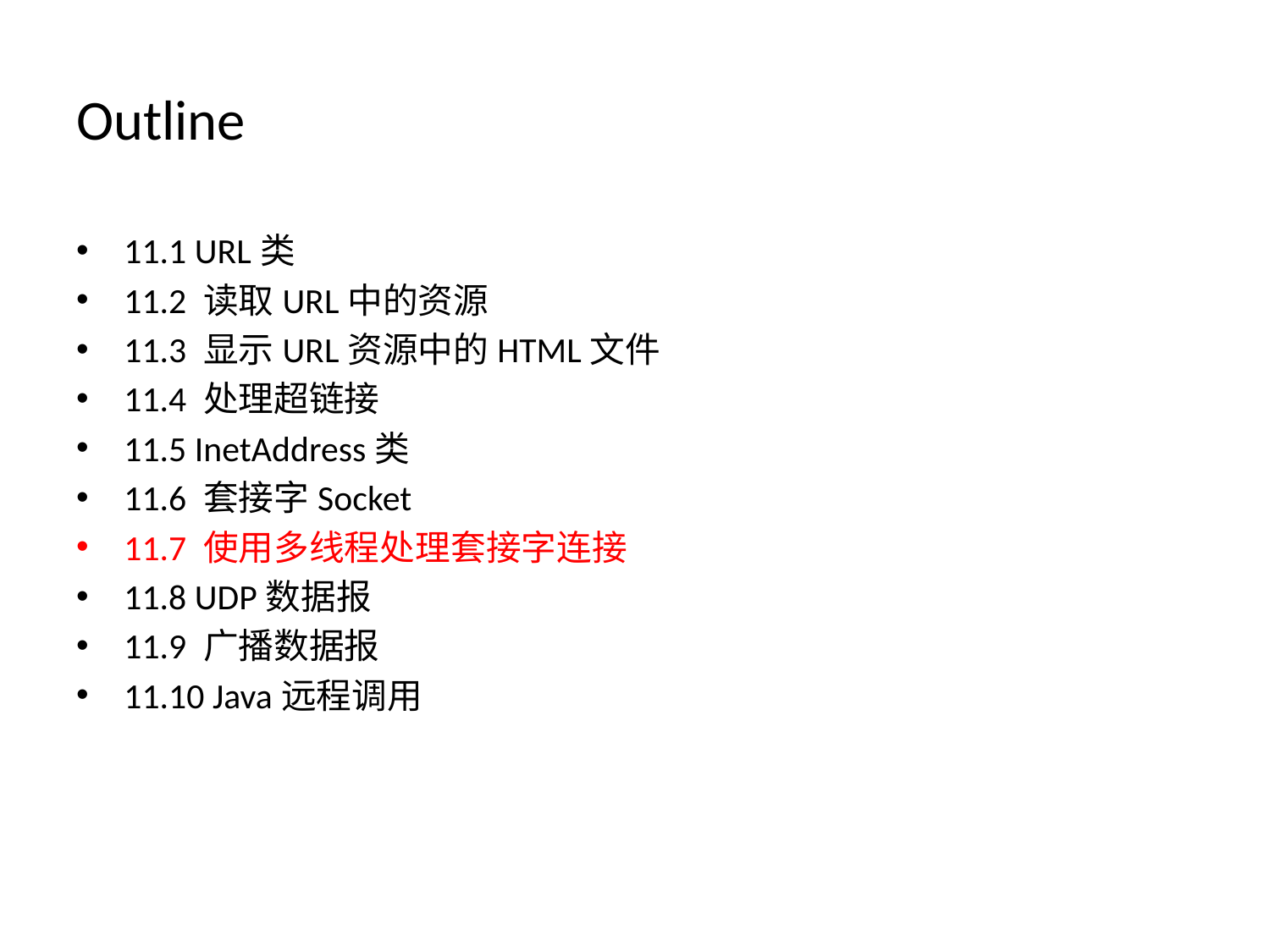

# Outline
11.1 URL类
11.2 读取URL中的资源
11.3 显示URL资源中的HTML文件
11.4 处理超链接
11.5 InetAddress类
11.6 套接字Socket
11.7 使用多线程处理套接字连接
11.8 UDP数据报
11.9 广播数据报
11.10 Java远程调用